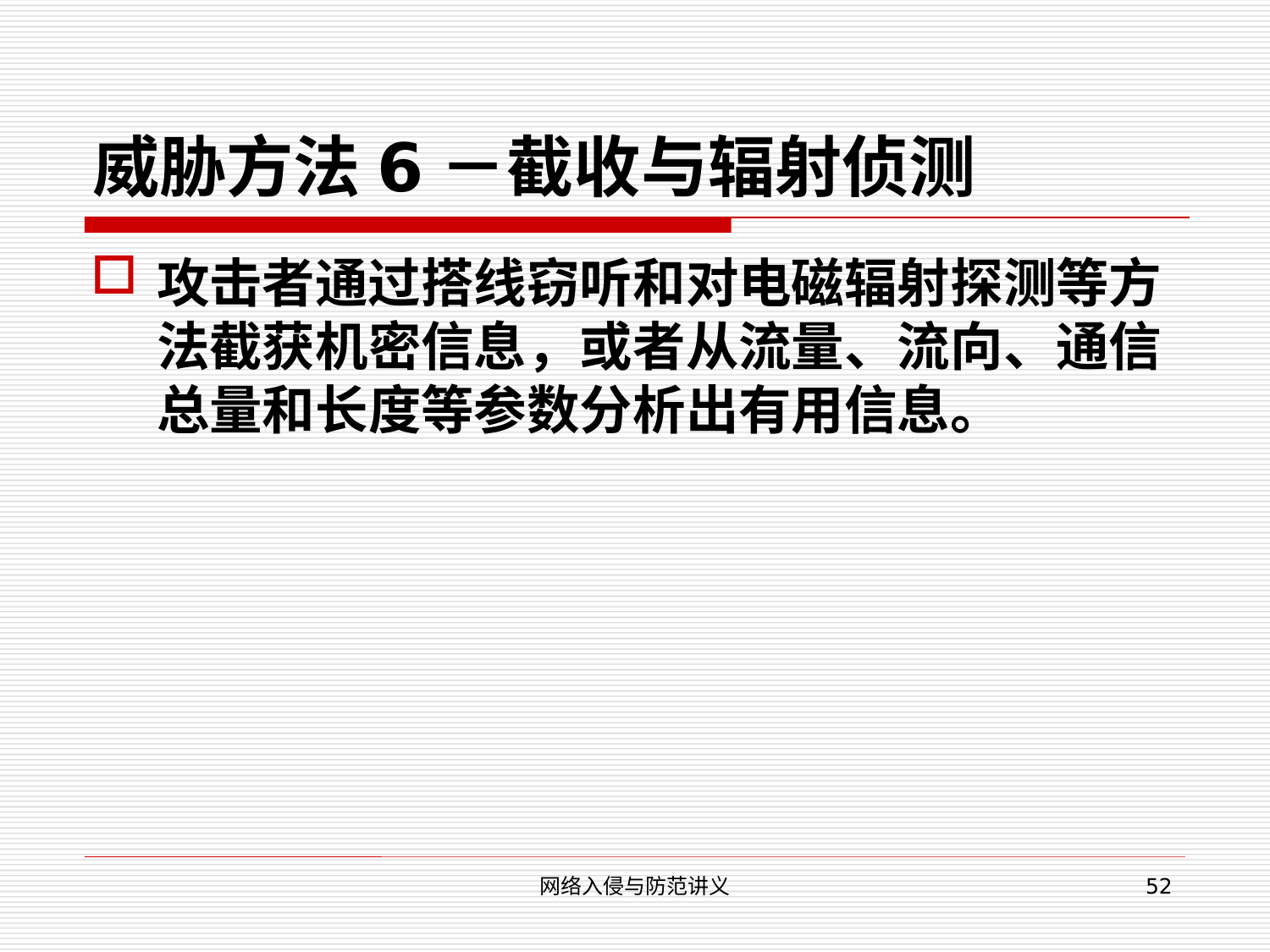

威胁方法6－截收与辐射侦测
攻击者通过搭线窃听和对电磁辐射探测等方法截获机密信息，或者从流量、流向、通信总量和长度等参数分析出有用信息。

网络入侵与防范讲义
52